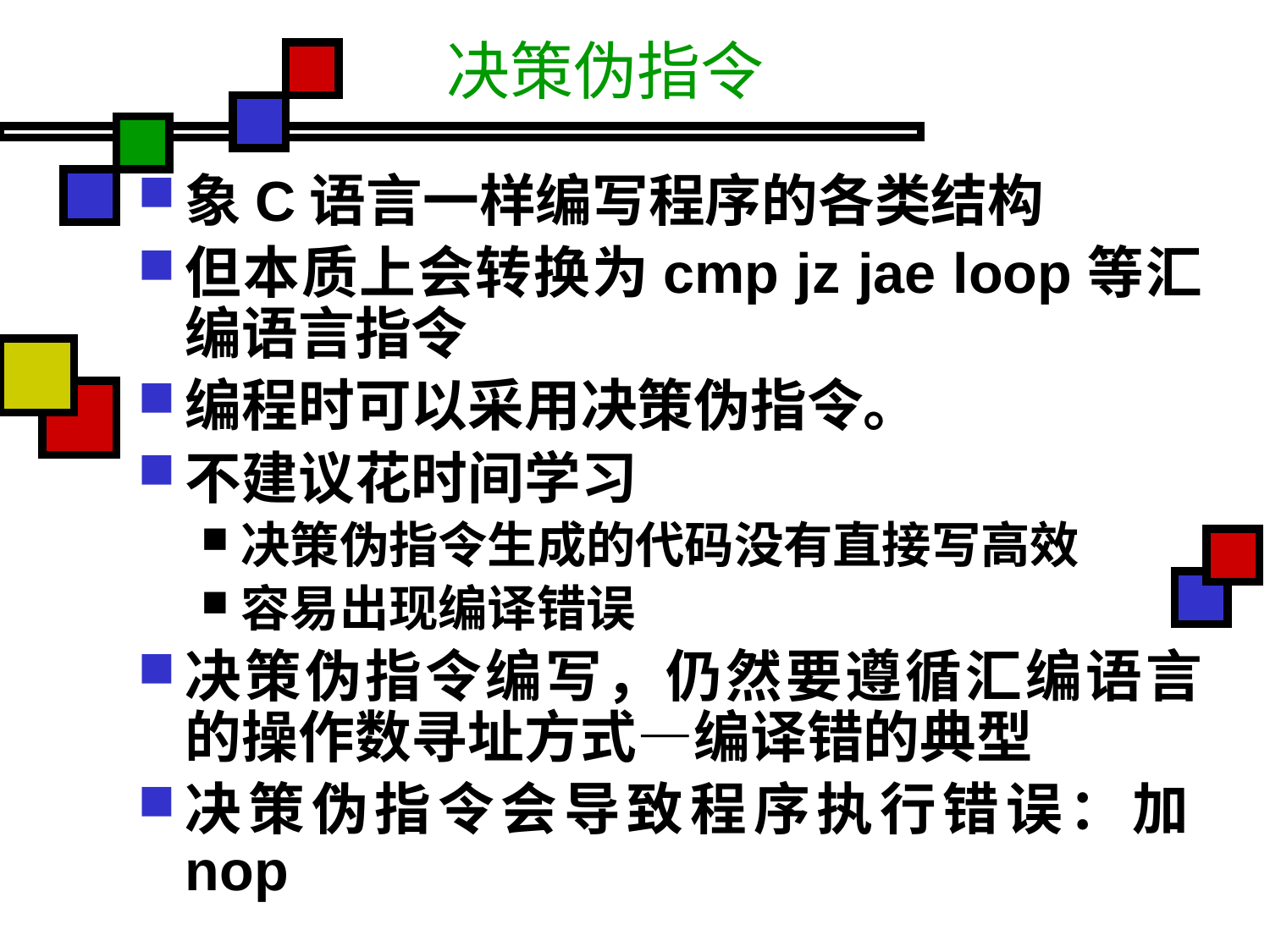

# 决策伪指令
象C语言一样编写程序的各类结构
但本质上会转换为cmp jz jae loop等汇编语言指令
编程时可以采用决策伪指令。
不建议花时间学习
决策伪指令生成的代码没有直接写高效
容易出现编译错误
决策伪指令编写，仍然要遵循汇编语言的操作数寻址方式—编译错的典型
决策伪指令会导致程序执行错误：加nop